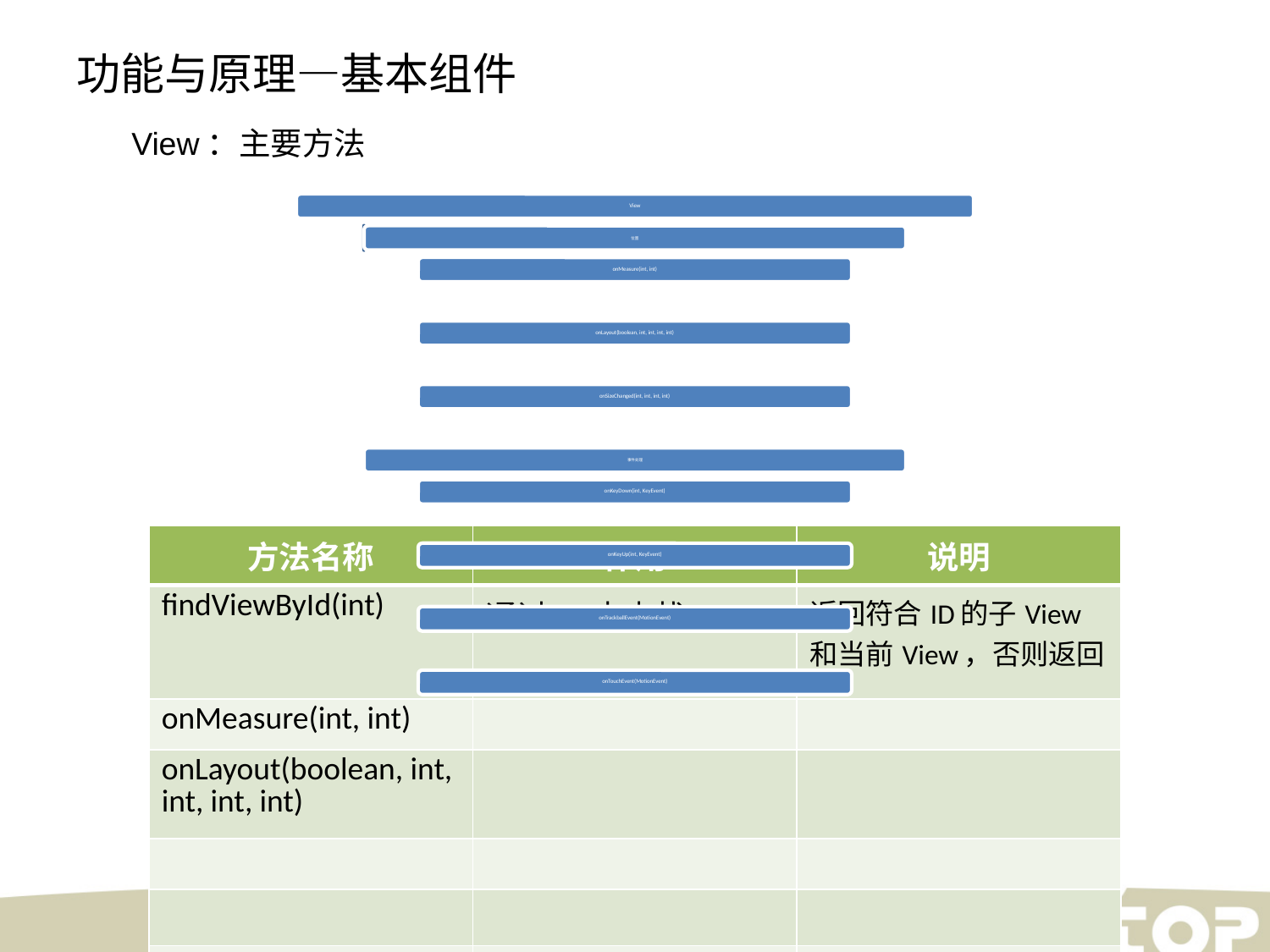

功能与原理—基本组件
View：主要方法
View
位置
onMeasure(int, int)
onLayout(boolean, int, int, int, int)
事件处理
onKeyDown(int, KeyEvent)
onSizeChanged(int, int, int, int)
onKeyUp(int, KeyEvent)
onTrackballEvent(MotionEvent)
onTouchEvent(MotionEvent)
| 方法名称 | 作用 | 说明 |
| --- | --- | --- |
| findViewById(int) | 通过ID来查找View | 返回符合ID的子View和当前View，否则返回null |
| onMeasure(int, int) |  |  |
| onLayout(boolean, int, int, int, int) |  |  |
|  |  |  |
|  |  |  |
|  |  |  |